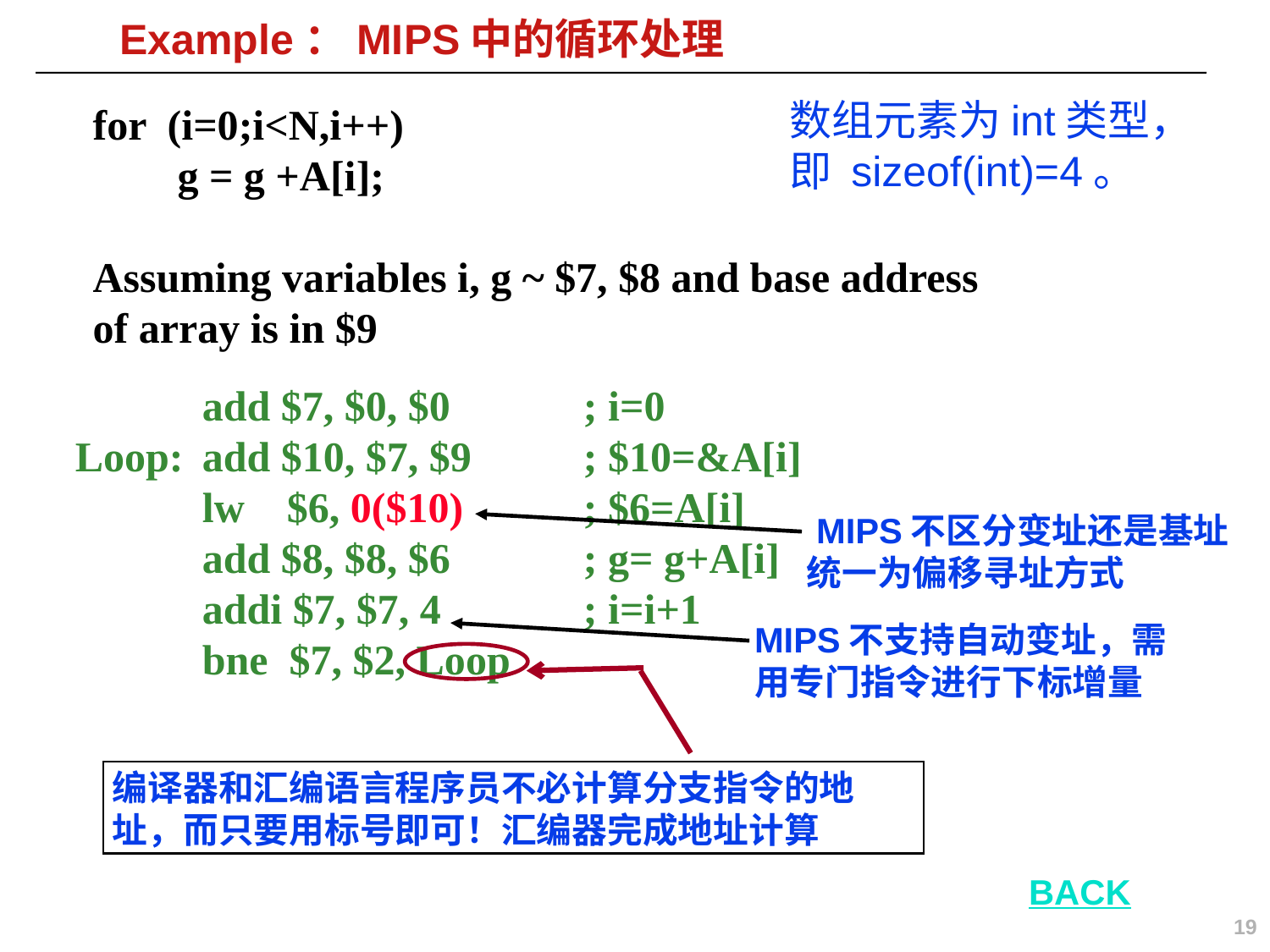

Example：MIPS中的循环处理
数组元素为int类型，即 sizeof(int)=4。
for  (i=0;i<N,i++)
        g = g +A[i];

Assuming variables i, g ~ $7, $8 and base address
of array is in $9
            add $7, $0, $0          	; i=0
Loop:	add $10, $7, $9	; $10=&A[i]
	lw    $6, 0($10)	; $6=A[i]
	add $8, $8, $6	           	; g= g+A[i]
	addi $7, $7, 4		; i=i+1
	bne  $7, $2, Loop

 MIPS不区分变址还是基址     统一为偏移寻址方式

MIPS不支持自动变址，需用专门指令进行下标增量

编译器和汇编语言程序员不必计算分支指令的地址，而只要用标号即可！汇编器完成地址计算
BACK
19